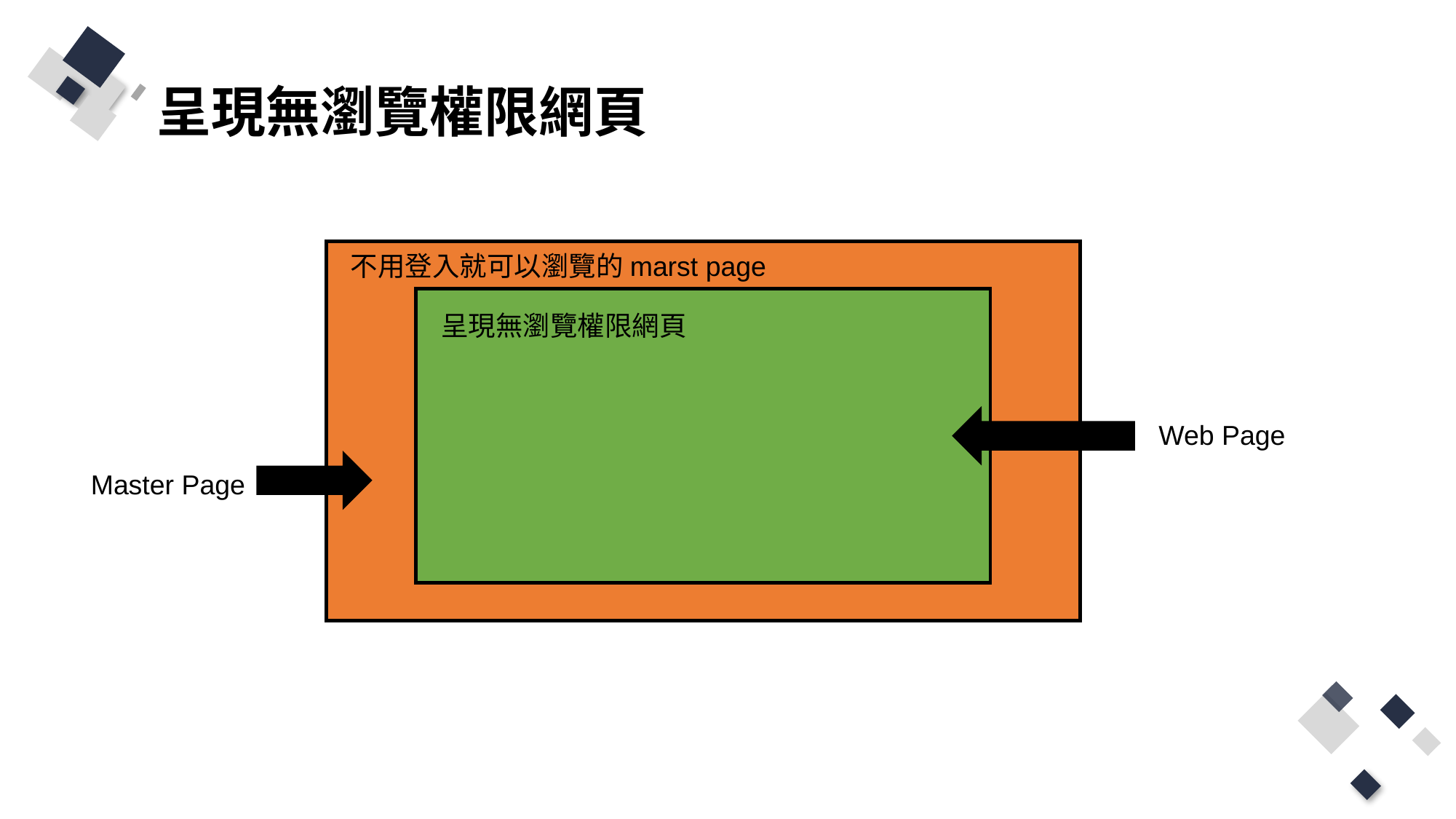

# 呈現無瀏覽權限網頁

不用登入就可以瀏覽的marst page

呈現無瀏覽權限網頁

Web Page

Master Page